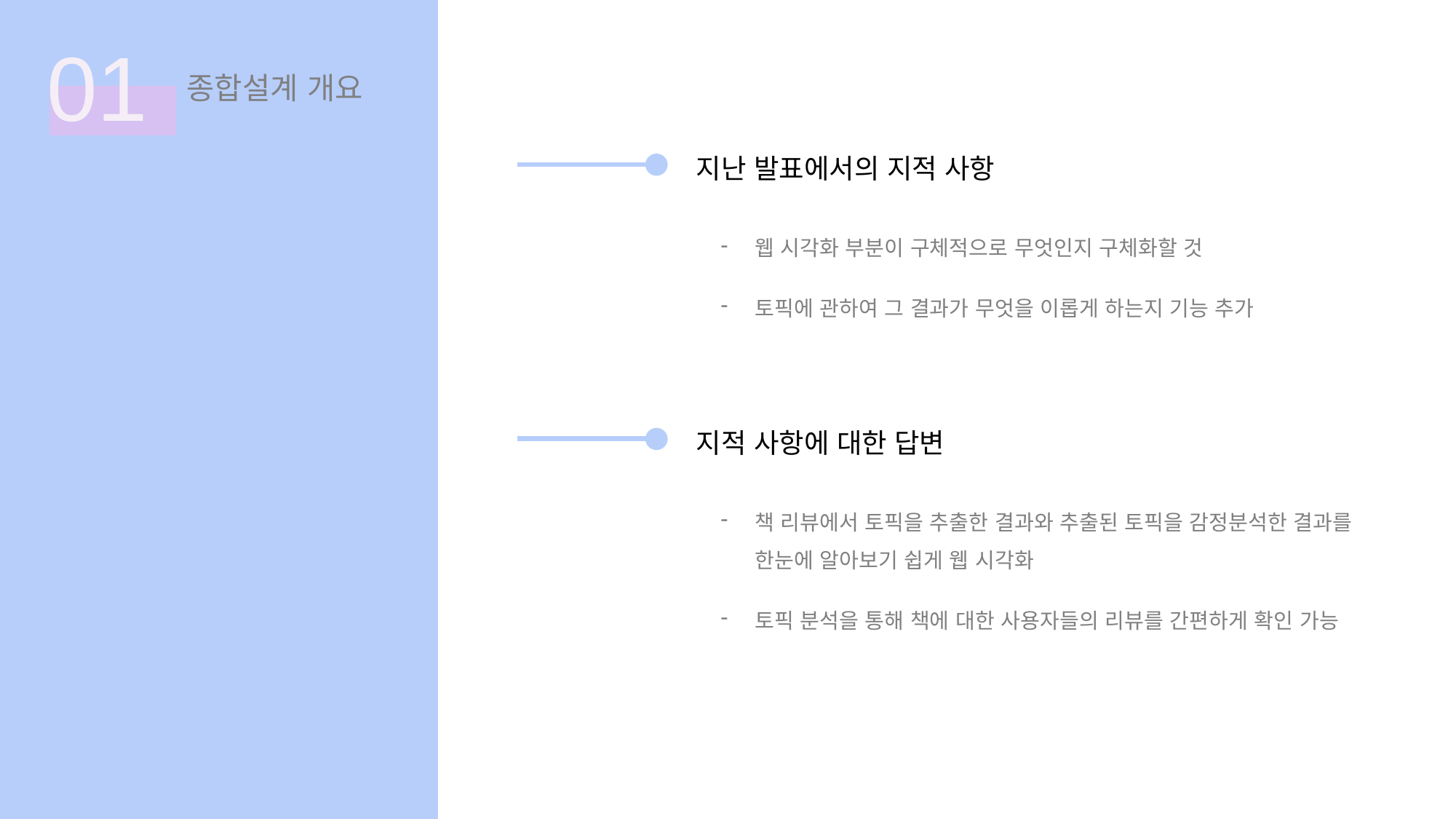

01
종합설계 개요

지난 발표에서의 지적 사항

웹 시각화 부분이 구체적으로 무엇인지 구체화할 것

토픽에 관하여 그 결과가 무엇을 이롭게 하는지 기능 추가
지적 사항에 대한 답변

책 리뷰에서 토픽을 추출한 결과와 추출된 토픽을 감정분석한 결과를 한눈에 알아보기 쉽게 웹 시각화

토픽 분석을 통해 책에 대한 사용자들의 리뷰를 간편하게 확인 가능